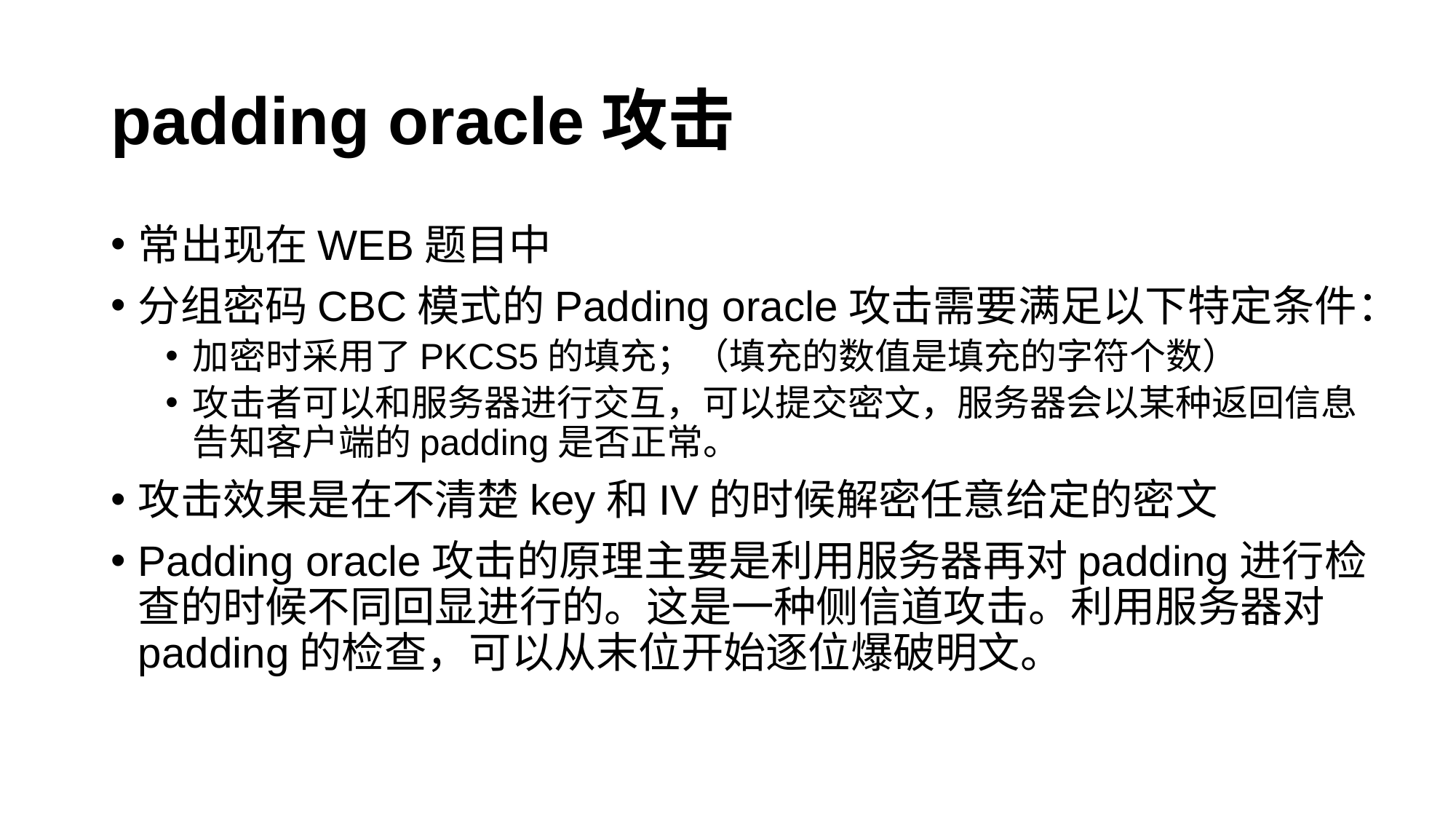

# padding oracle攻击
常出现在WEB题目中
分组密码CBC模式的Padding oracle攻击需要满足以下特定条件：
加密时采用了PKCS5的填充；（填充的数值是填充的字符个数）
攻击者可以和服务器进行交互，可以提交密文，服务器会以某种返回信息告知客户端的padding是否正常。
攻击效果是在不清楚key和IV的时候解密任意给定的密文
Padding oracle攻击的原理主要是利用服务器再对padding进行检查的时候不同回显进行的。这是一种侧信道攻击。利用服务器对padding的检查，可以从末位开始逐位爆破明文。